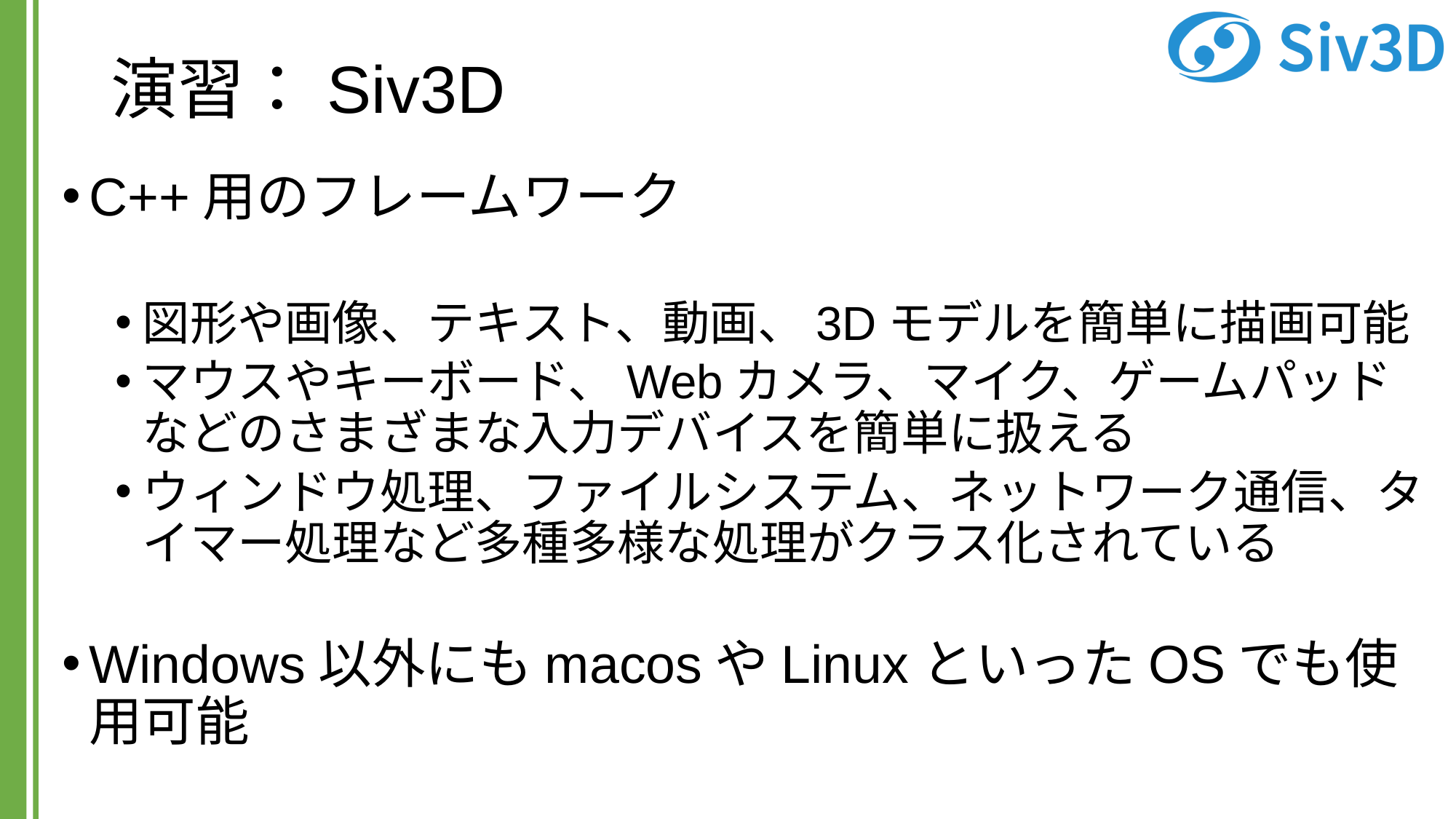

# 演習：Siv3D
C++用のフレームワーク
図形や画像、テキスト、動画、3Dモデルを簡単に描画可能
マウスやキーボード、Webカメラ、マイク、ゲームパッドなどのさまざまな入力デバイスを簡単に扱える
ウィンドウ処理、ファイルシステム、ネットワーク通信、タイマー処理など多種多様な処理がクラス化されている
Windows以外にもmacosやLinuxといったOSでも使用可能